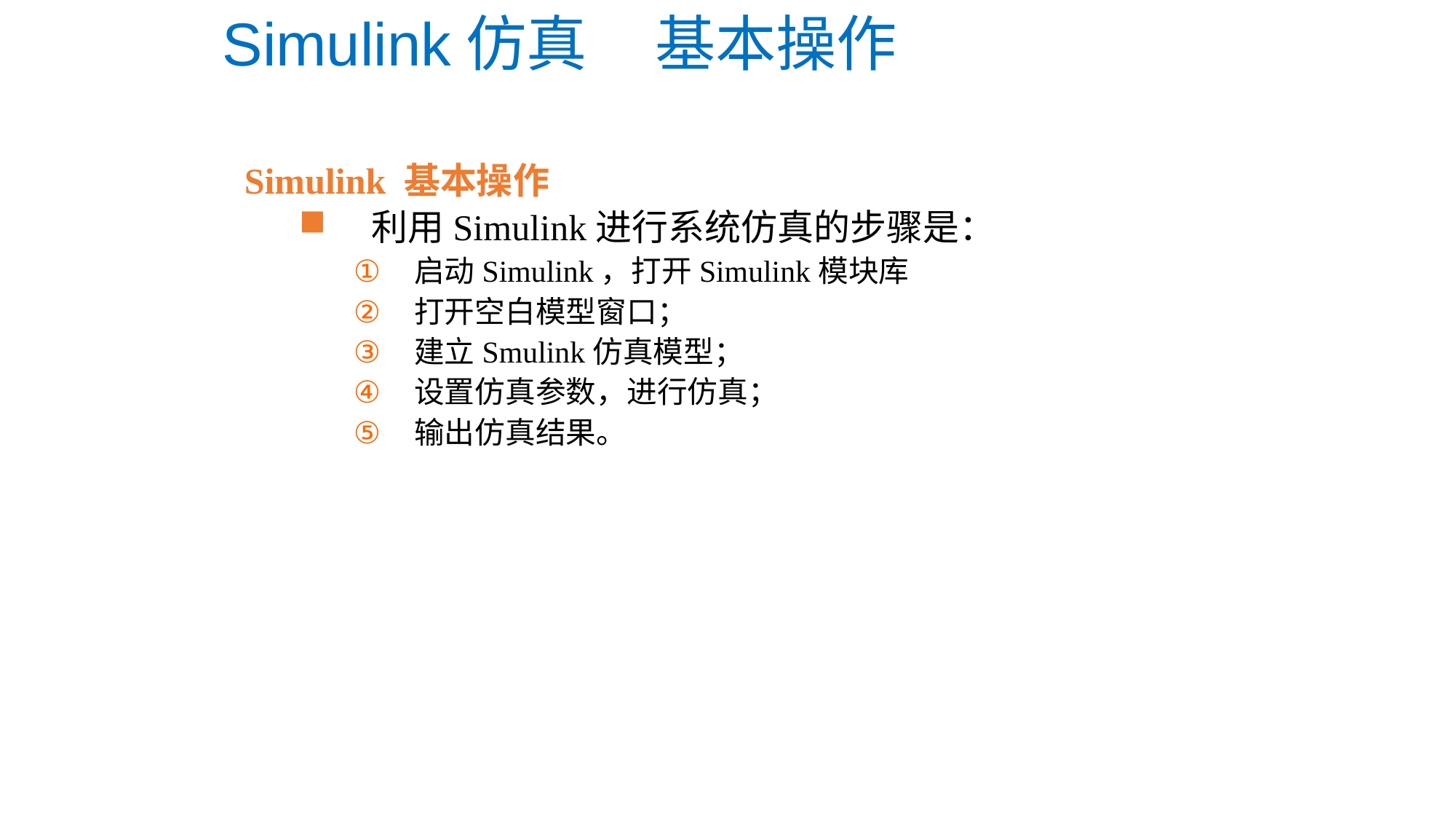

Simulink仿真     基本操作
Simulink 基本操作
利用Simulink进行系统仿真的步骤是：
启动Simulink，打开Simulink模块库
打开空白模型窗口；
建立Smulink仿真模型；
设置仿真参数，进行仿真；
输出仿真结果。